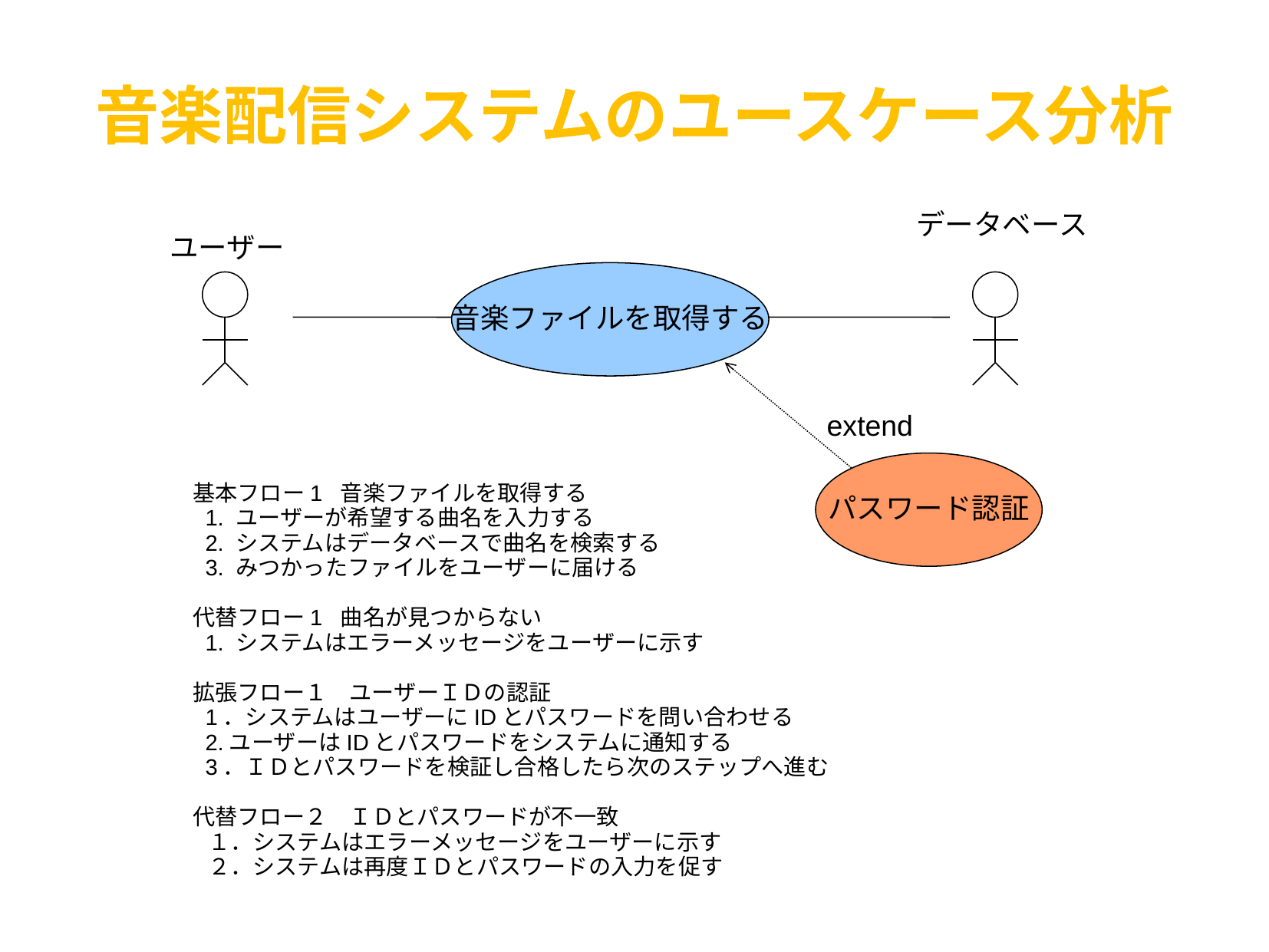

音楽配信システムのユースケース分析
データベース
ユーザー
音楽ファイルを取得する

extend
パスワード認証
基本フロー1  音楽ファイルを取得する
  1. ユーザーが希望する曲名を入力する
  2. システムはデータベースで曲名を検索する
  3. みつかったファイルをユーザーに届ける

代替フロー1  曲名が見つからない
  1. システムはエラーメッセージをユーザーに示す

拡張フロー１　ユーザーＩＤの認証
  1．システムはユーザーにIDとパスワードを問い合わせる
  2.ユーザーはIDとパスワードをシステムに通知する
  3．ＩＤとパスワードを検証し合格したら次のステップへ進む

代替フロー２　ＩＤとパスワードが不一致
  １．システムはエラーメッセージをユーザーに示す
  ２．システムは再度ＩＤとパスワードの入力を促す